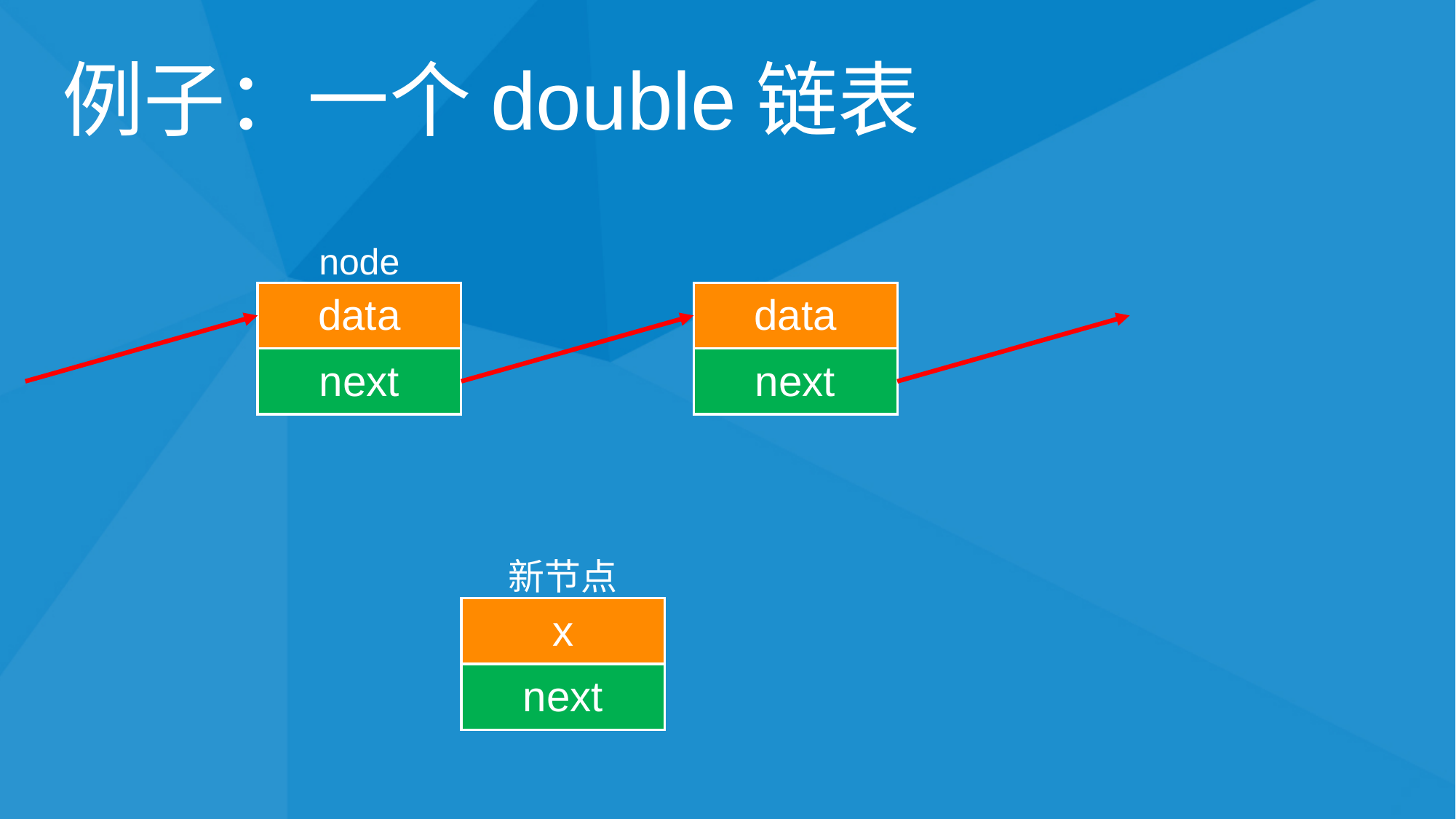

# 例子：一个double链表
node
data
next
data
next
新节点
x
next